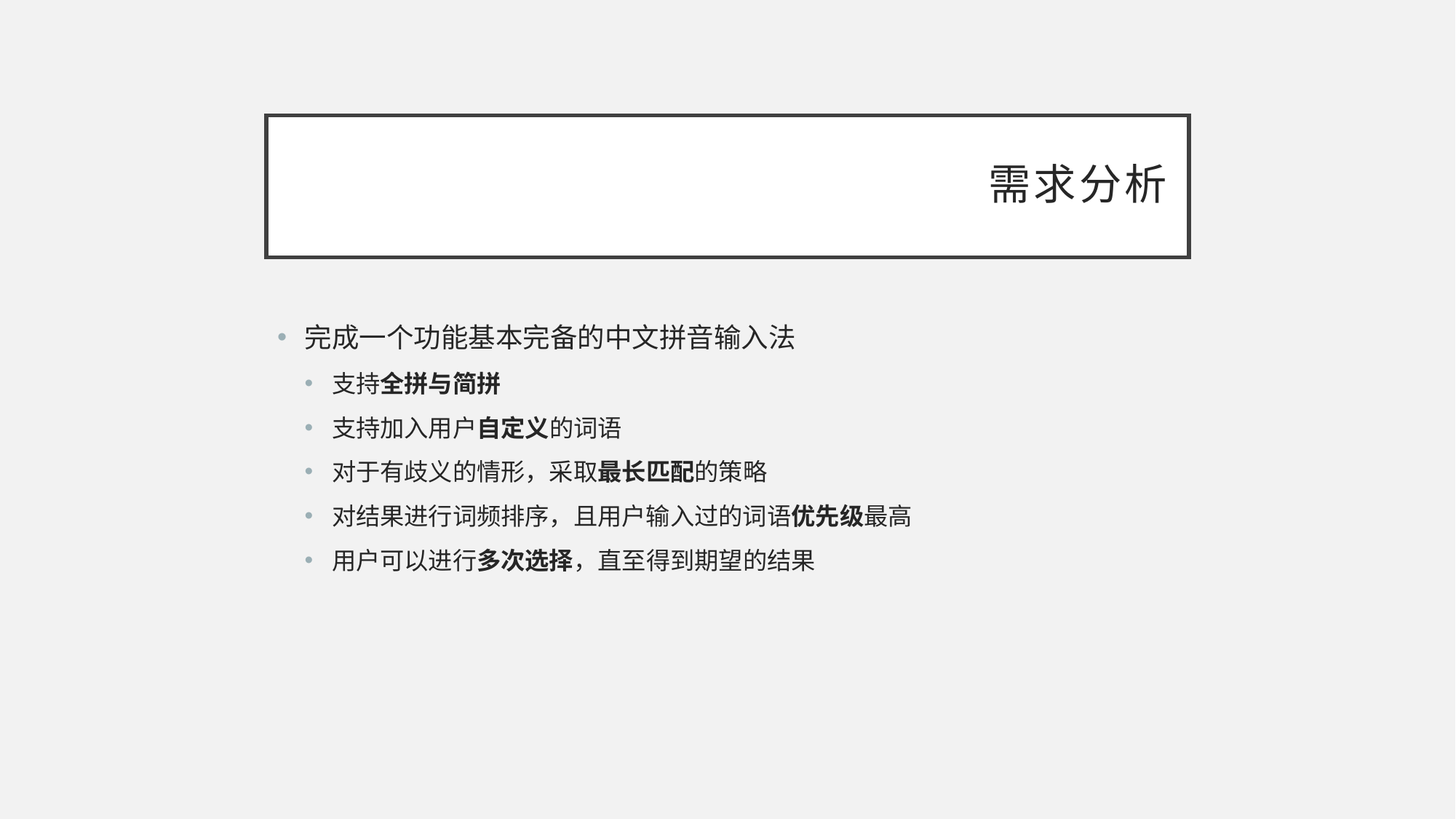

# 需求分析
完成一个功能基本完备的中文拼音输入法
支持全拼与简拼
支持加入用户自定义的词语
对于有歧义的情形，采取最长匹配的策略
对结果进行词频排序，且用户输入过的词语优先级最高
用户可以进行多次选择，直至得到期望的结果